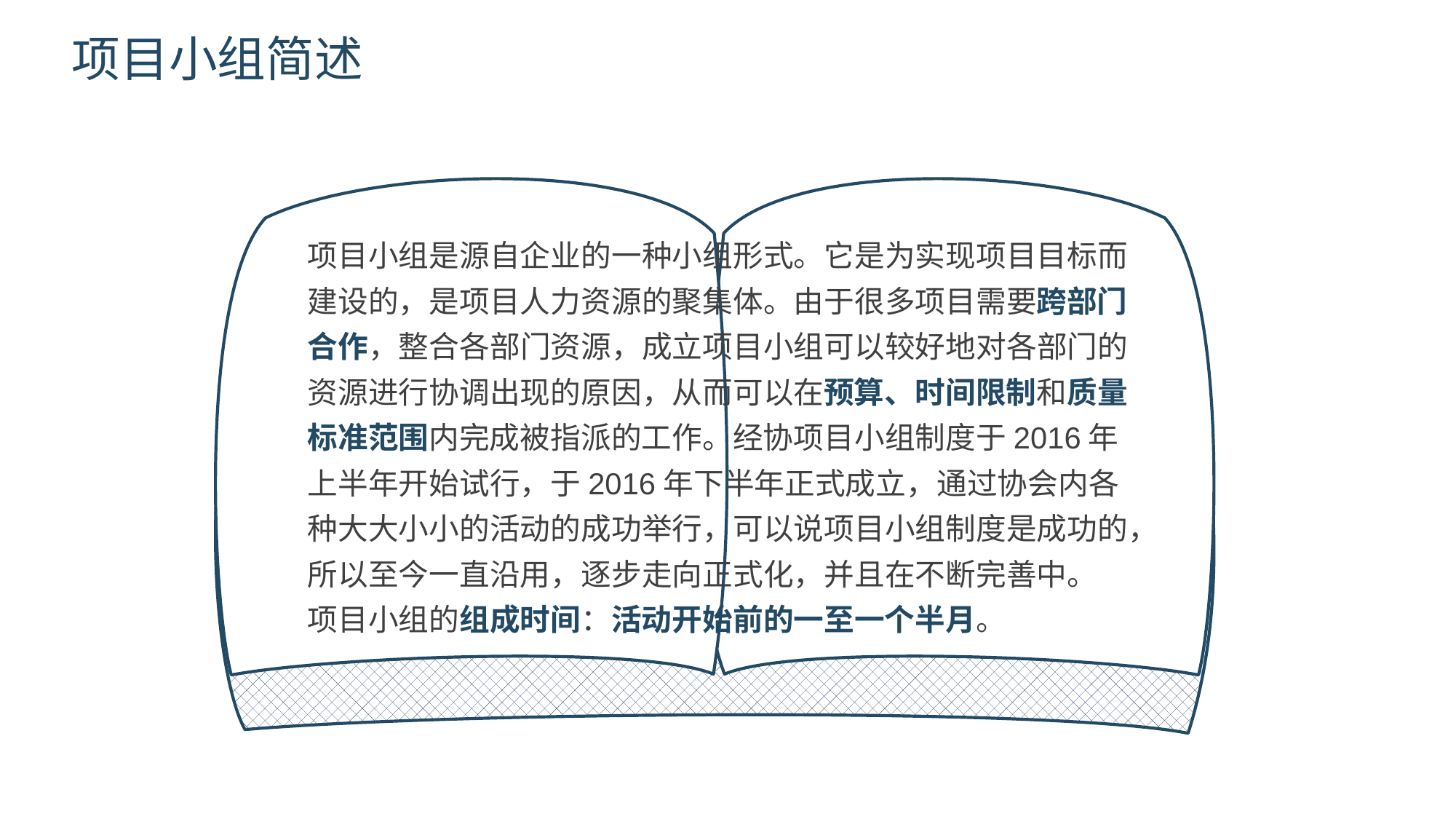

项目小组简述

项目小组是源自企业的一种小组形式。它是为实现项目目标而建设的，是项目人力资源的聚集体。由于很多项目需要跨部门合作，整合各部门资源，成立项目小组可以较好地对各部门的资源进行协调出现的原因，从而可以在预算、时间限制和质量标准范围内完成被指派的工作。经协项目小组制度于2016年上半年开始试行，于2016年下半年正式成立，通过协会内各种大大小小的活动的成功举行，可以说项目小组制度是成功的，所以至今一直沿用，逐步走向正式化，并且在不断完善中。
项目小组的组成时间：活动开始前的一至一个半月。